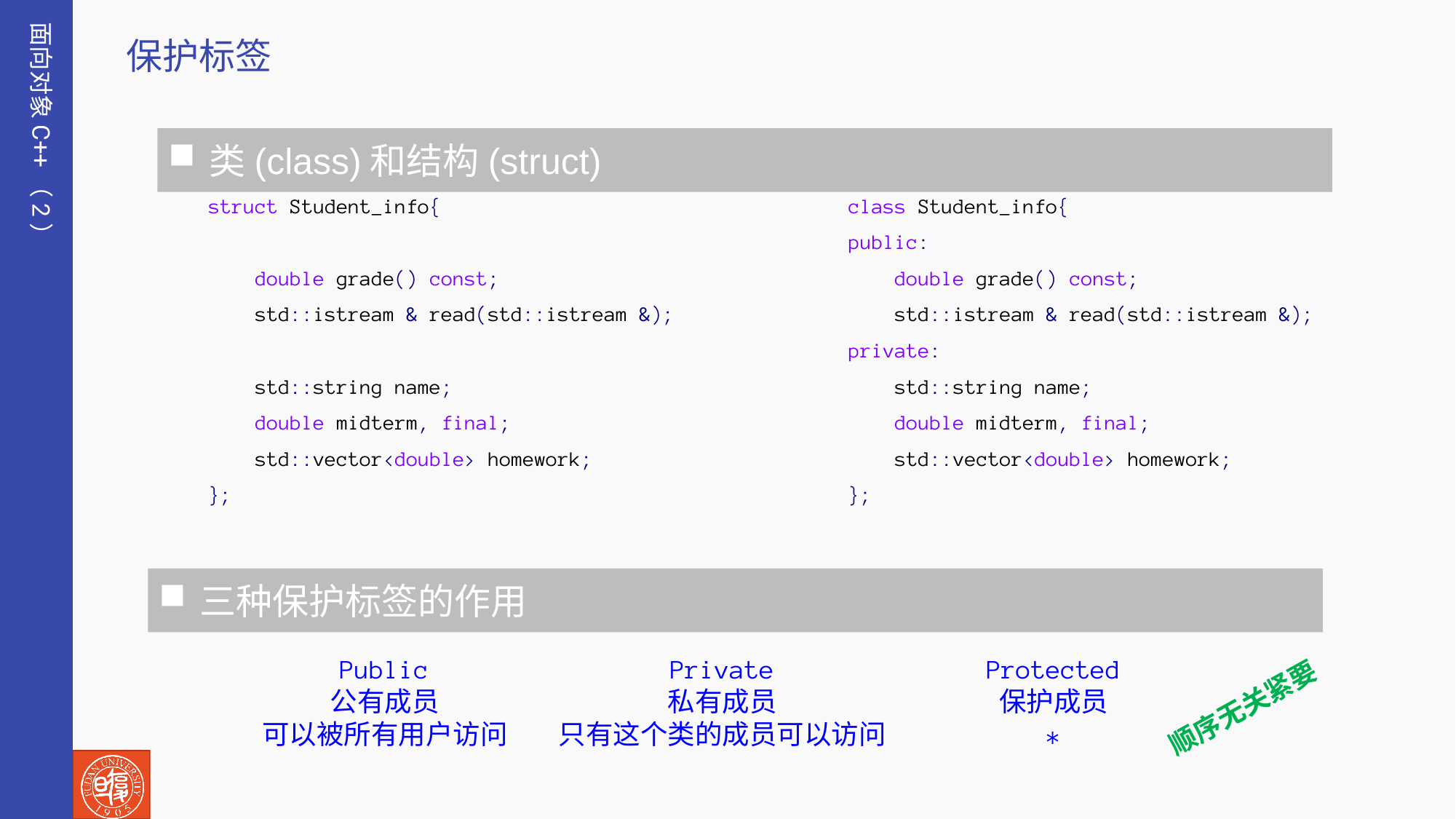

面向对象C++（2）
保护标签
类(class)和结构(struct)
struct Student_info{

    double grade() const;
    std::istream & read(std::istream &);

    std::string name;
    double midterm, final;
    std::vector<double> homework;
};
class Student_info{
public:
    double grade() const;
    std::istream & read(std::istream &);
private:
    std::string name;
    double midterm, final;
    std::vector<double> homework;
};
三种保护标签的作用
Public
公有成员
可以被所有用户访问
Private
私有成员
只有这个类的成员可以访问
Protected
保护成员
*
顺序无关紧要